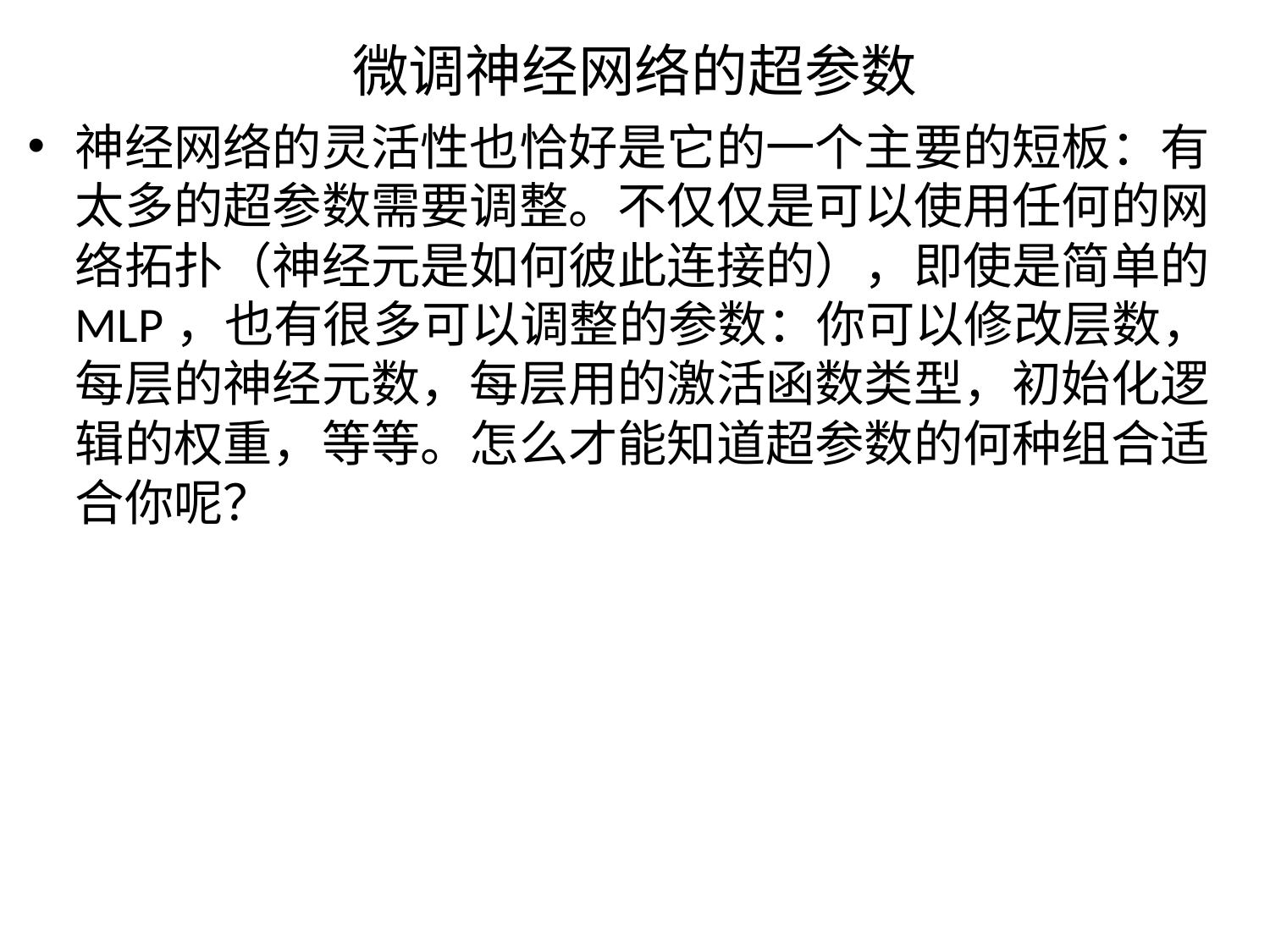

# 微调神经网络的超参数
神经网络的灵活性也恰好是它的一个主要的短板：有太多的超参数需要调整。不仅仅是可以使用任何的网络拓扑（神经元是如何彼此连接的），即使是简单的MLP，也有很多可以调整的参数：你可以修改层数，每层的神经元数，每层用的激活函数类型，初始化逻辑的权重，等等。怎么才能知道超参数的何种组合适合你呢？